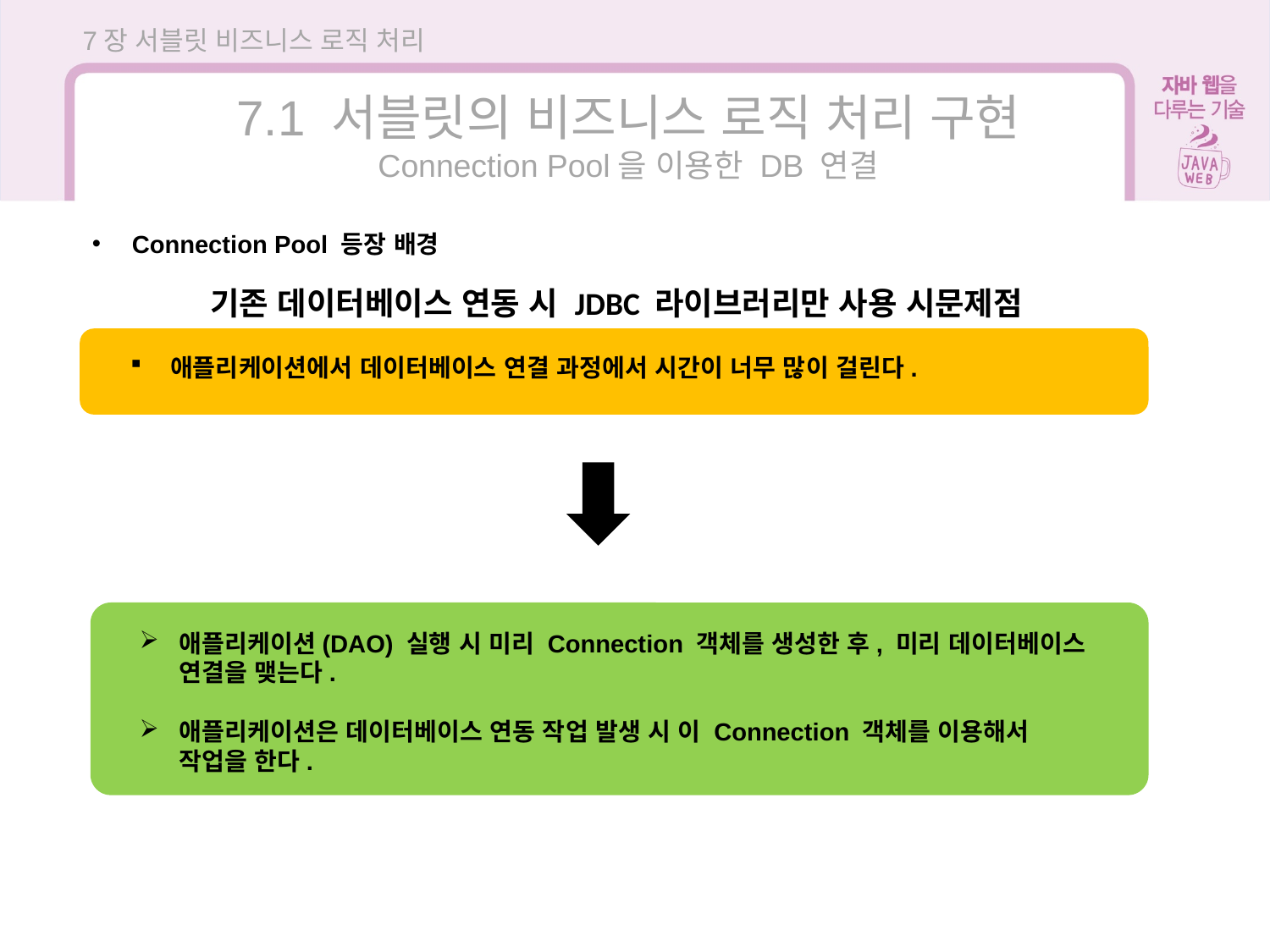

7장 서블릿 비즈니스 로직 처리
7.1 서블릿의 비즈니스 로직 처리 구현
Connection Pool을 이용한 DB 연결
Connection Pool 등장 배경
기존 데이터베이스 연동 시 JDBC 라이브러리만 사용 시문제점

애플리케이션에서 데이터베이스 연결 과정에서 시간이 너무 많이 걸린다.

애플리케이션(DAO) 실행 시 미리 Connection 객체를 생성한 후, 미리 데이터베이스 연결을 맺는다.
애플리케이션은 데이터베이스 연동 작업 발생 시 이 Connection 객체를 이용해서 작업을 한다.